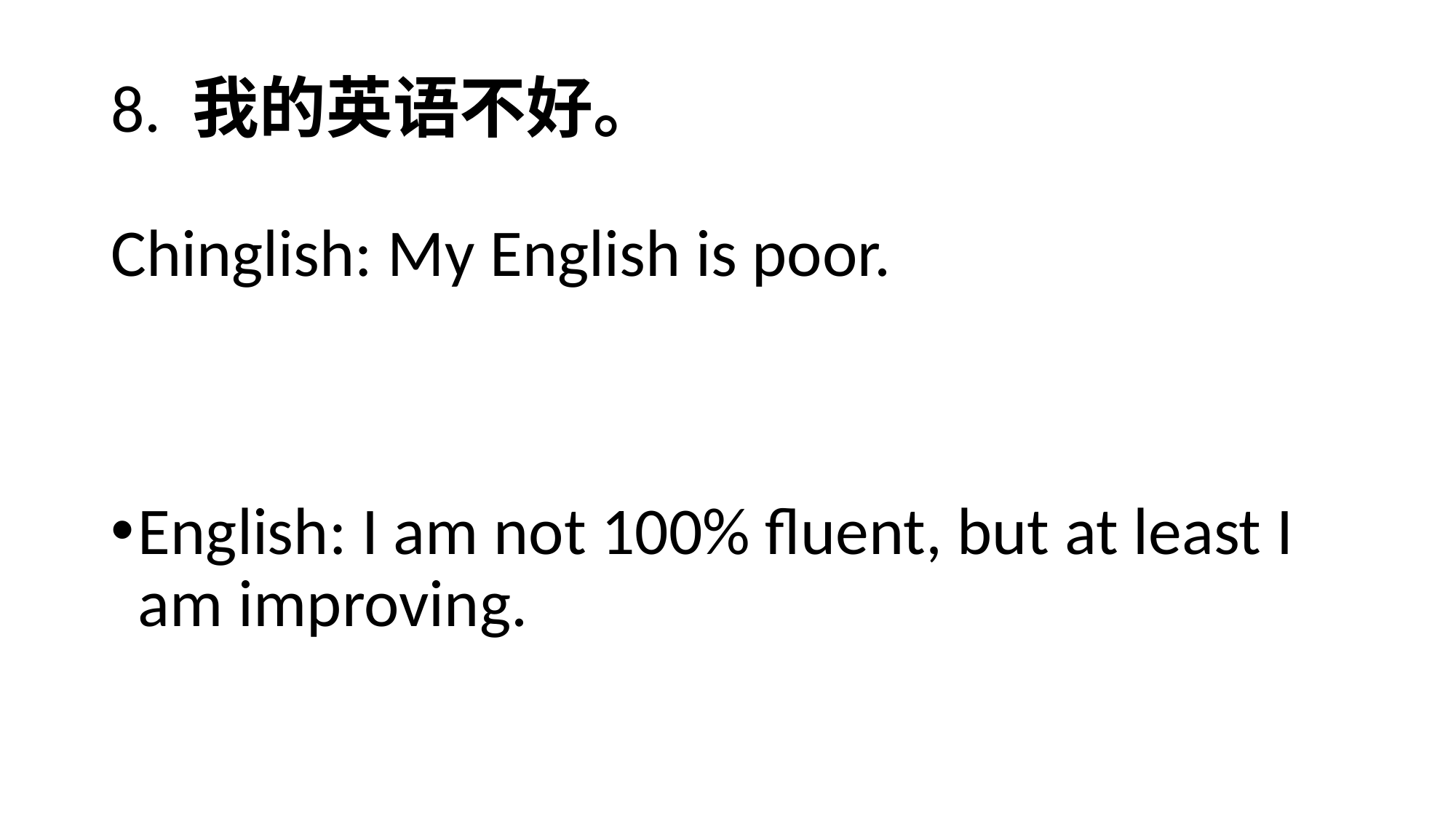

# 8. 我的英语不好。   Chinglish: My English is poor.
English: I am not 100% fluent, but at least I am improving.